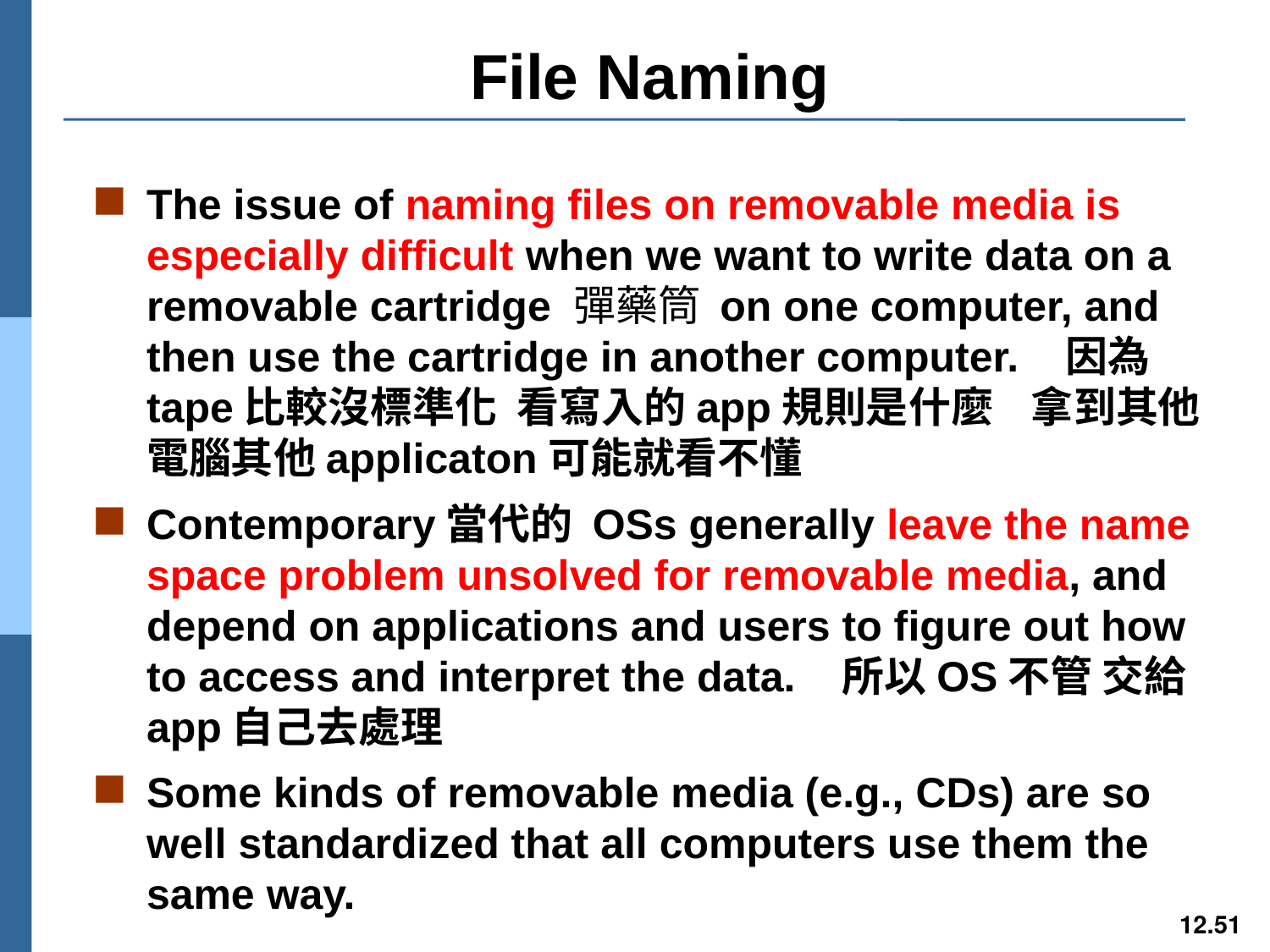

# File Naming
The issue of naming files on removable media is especially difficult when we want to write data on a removable cartridge 彈藥筒 on one computer, and then use the cartridge in another computer.   因為tape比較沒標準化  看寫入的app規則是什麼    拿到其他電腦其他applicaton可能就看不懂
Contemporary當代的 OSs generally leave the name space problem unsolved for removable media, and depend on applications and users to figure out how to access and interpret the data.   所以OS不管 交給app自己去處理
Some kinds of removable media (e.g., CDs) are so well standardized that all computers use them the same way.